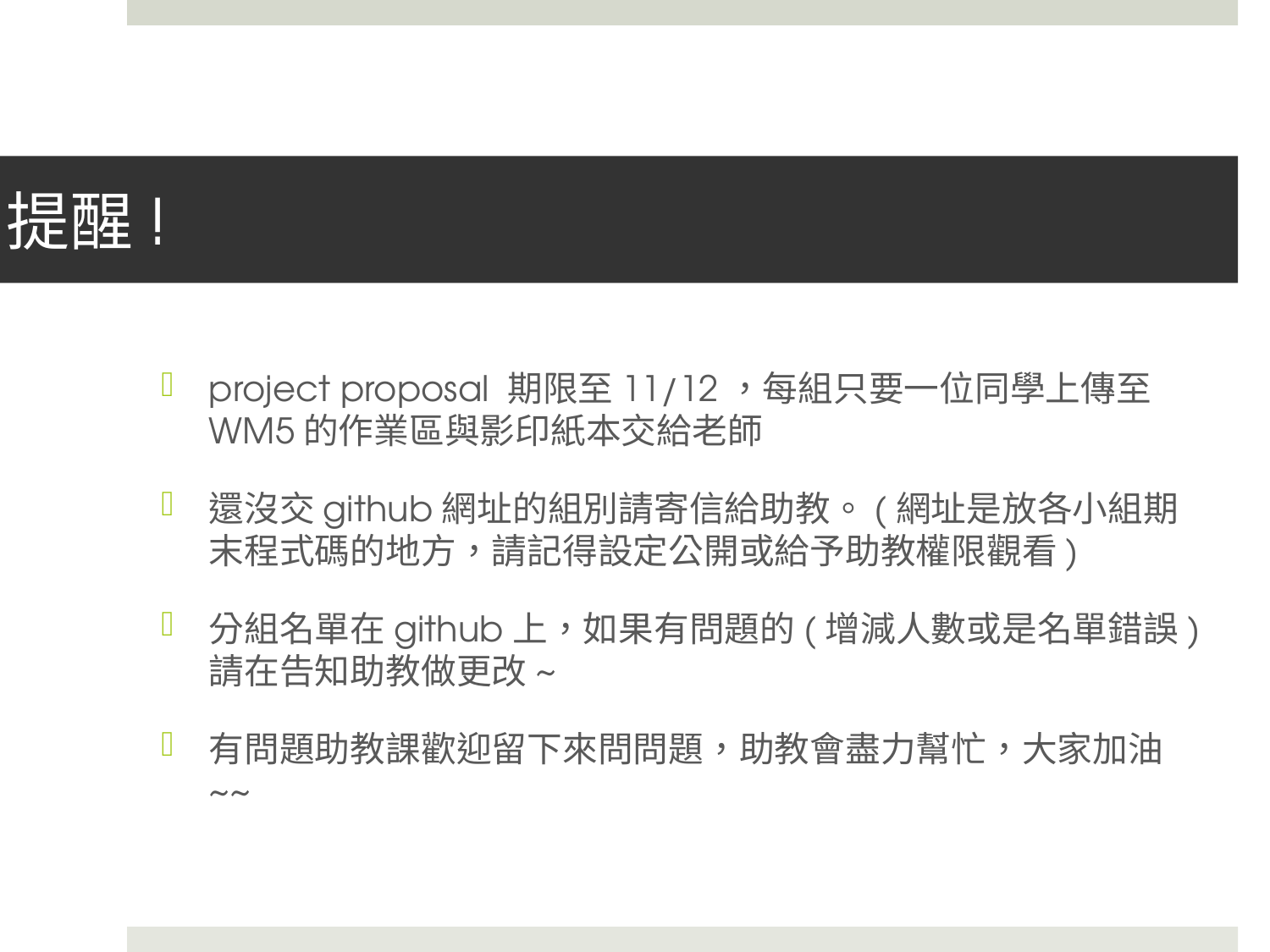

# 提醒!
project proposal 期限至11/12，每組只要一位同學上傳至WM5的作業區與影印紙本交給老師
還沒交github網址的組別請寄信給助教。(網址是放各小組期末程式碼的地方，請記得設定公開或給予助教權限觀看)
分組名單在github上，如果有問題的(增減人數或是名單錯誤)請在告知助教做更改~
有問題助教課歡迎留下來問問題，助教會盡力幫忙，大家加油~~